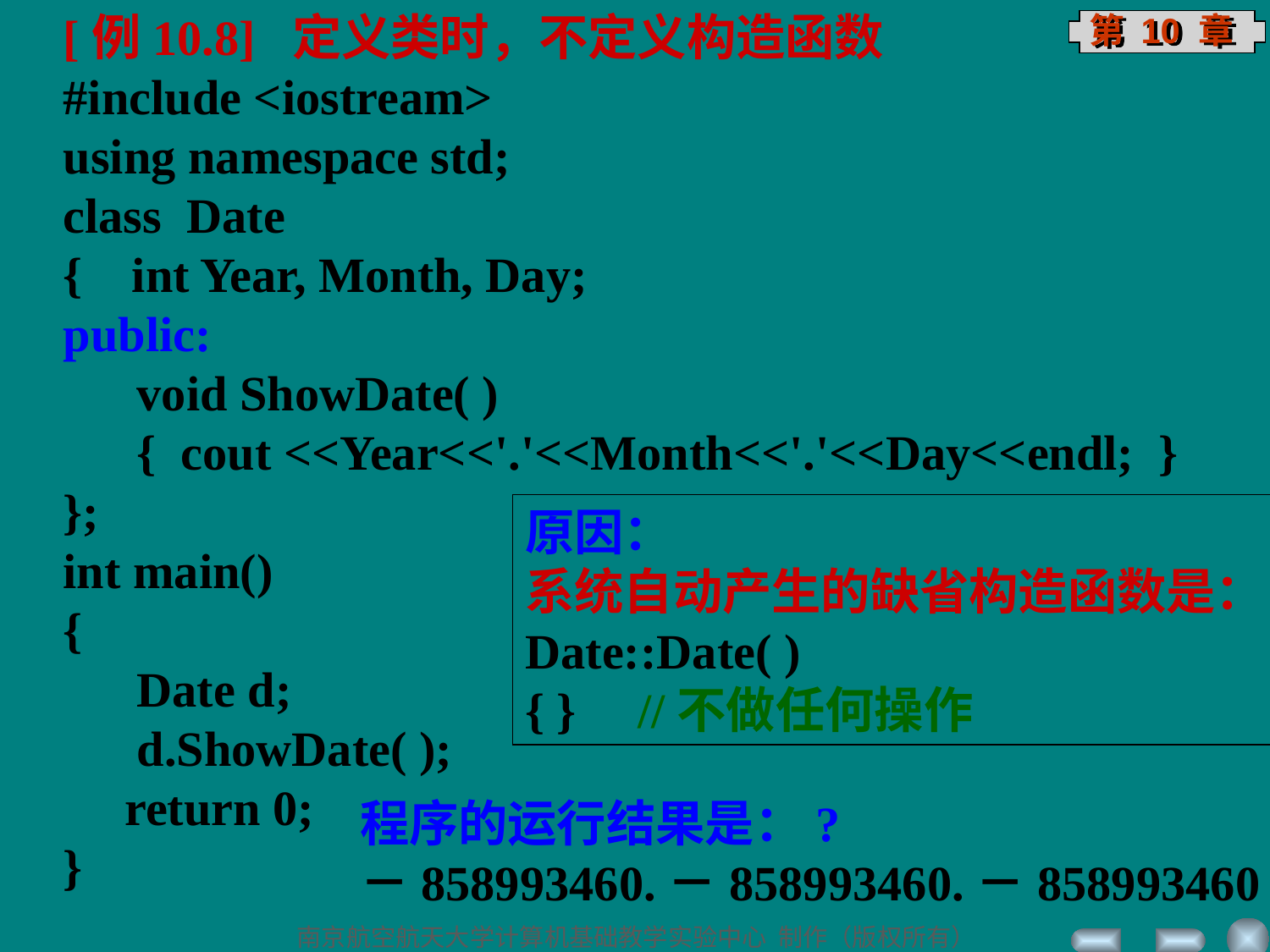

[例10.8]  定义类时，不定义构造函数
#include <iostream>
using namespace std;
class  Date
{    int Year, Month, Day;
public:
      void ShowDate( )
      {  cout <<Year<<'.'<<Month<<'.'<<Day<<endl;  }
};
int main()
{
      Date d;
      d.ShowDate( );
     return 0;
}
原因：
系统自动产生的缺省构造函数是：
Date::Date( )
{ }     //不做任何操作
程序的运行结果是：?
－858993460.－858993460.－858993460